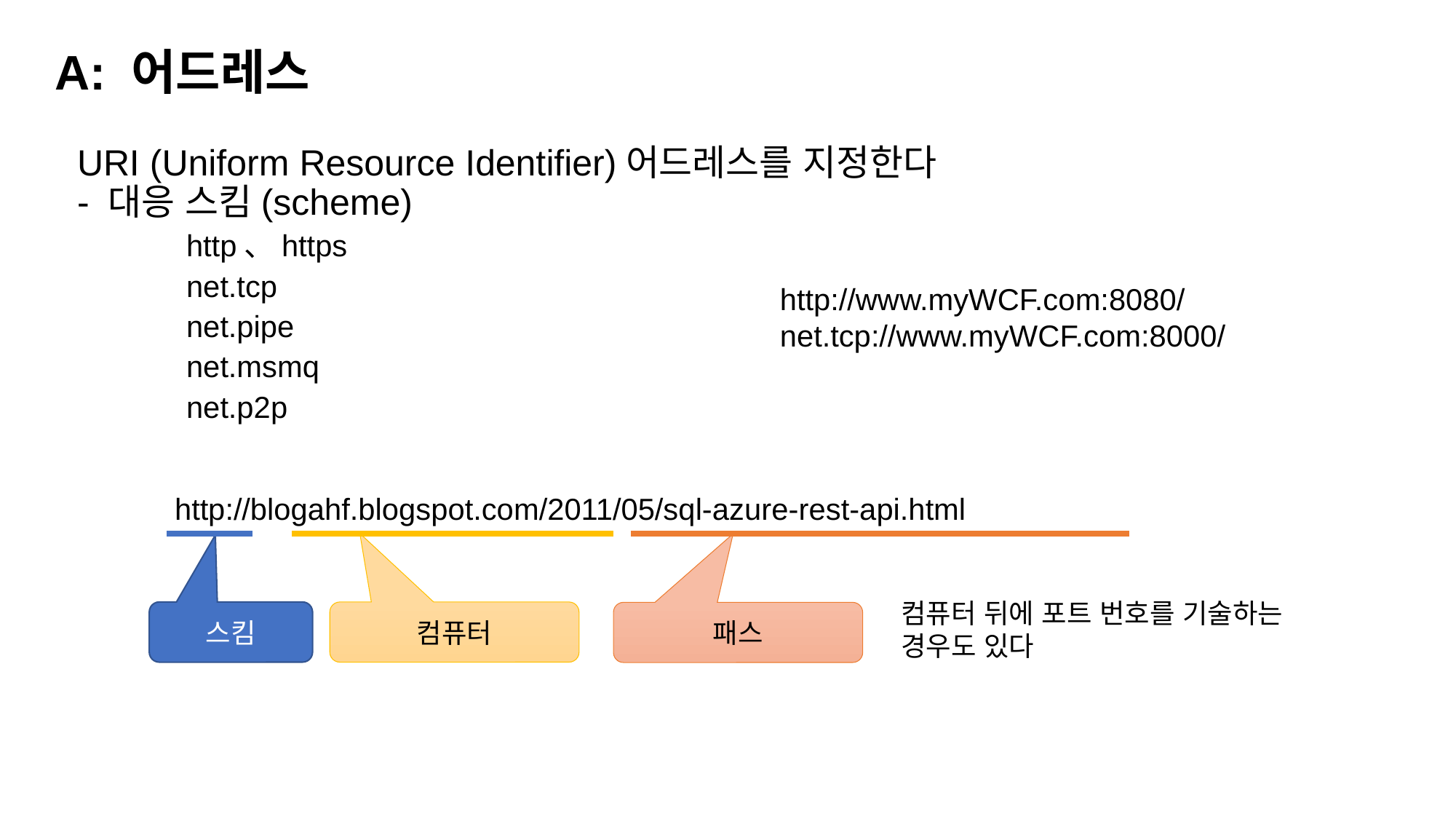

A: 어드레스
URI (Uniform Resource Identifier)어드레스를 지정한다
- 대응 스킴(scheme)
http、https
net.tcp
net.pipe
net.msmq
net.p2p
http://www.myWCF.com:8080/
net.tcp://www.myWCF.com:8000/
http://blogahf.blogspot.com/2011/05/sql-azure-rest-api.html
컴퓨터 뒤에 포트 번호를 기술하는 경우도 있다
스킴
컴퓨터
패스